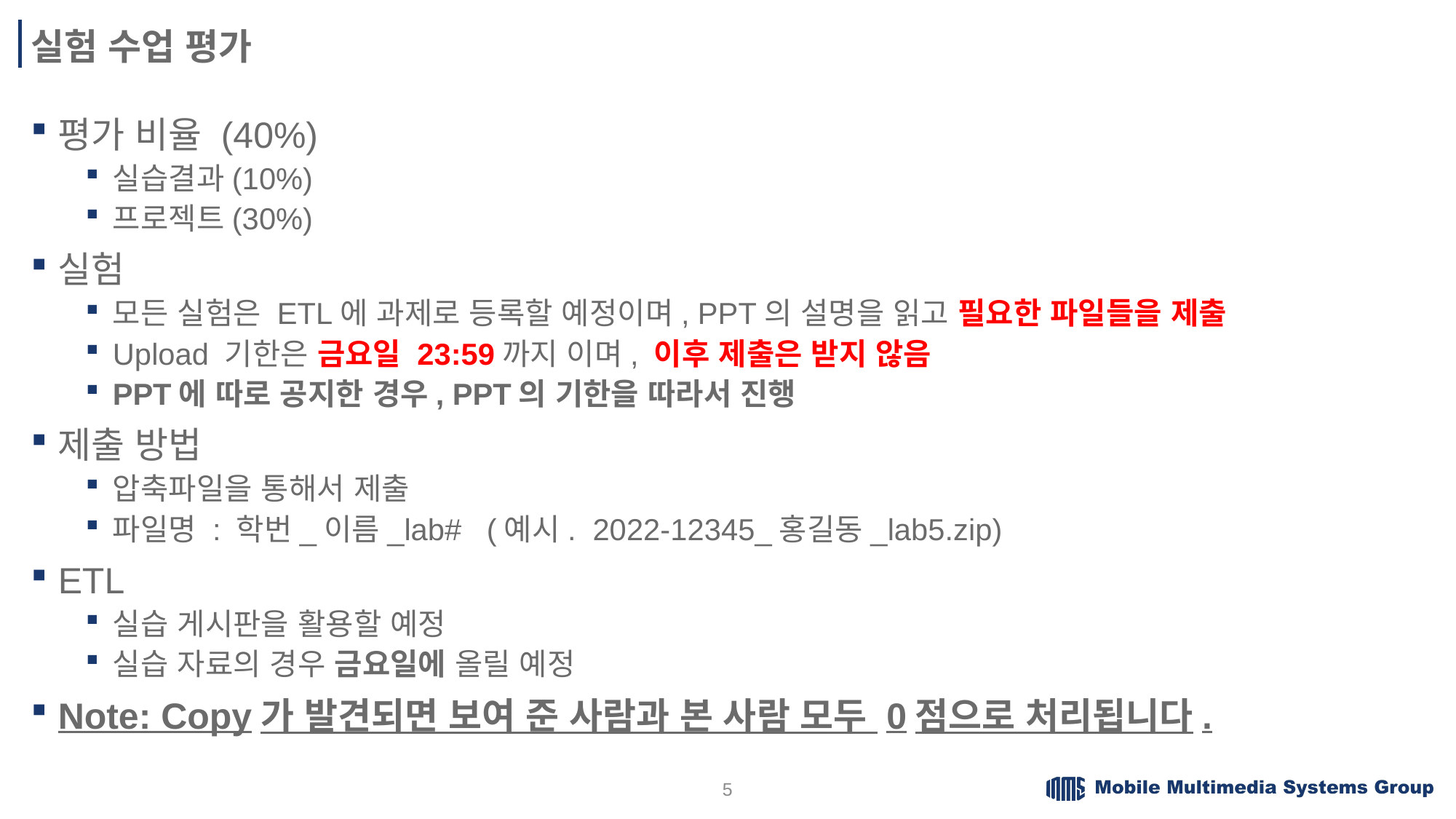

# 실험 수업 평가
평가 비율 (40%)
실습결과(10%)
프로젝트(30%)
실험
모든 실험은 ETL에 과제로 등록할 예정이며, PPT의 설명을 읽고 필요한 파일들을 제출
Upload 기한은 금요일 23:59까지 이며, 이후 제출은 받지 않음
PPT에 따로 공지한 경우, PPT의 기한을 따라서 진행
제출 방법
압축파일을 통해서 제출
파일명 : 학번_이름_lab#   (예시.  2022-12345_홍길동_lab5.zip)
ETL
실습 게시판을 활용할 예정
실습 자료의 경우 금요일에 올릴 예정
Note: Copy가 발견되면 보여 준 사람과 본 사람 모두 0점으로 처리됩니다.
5